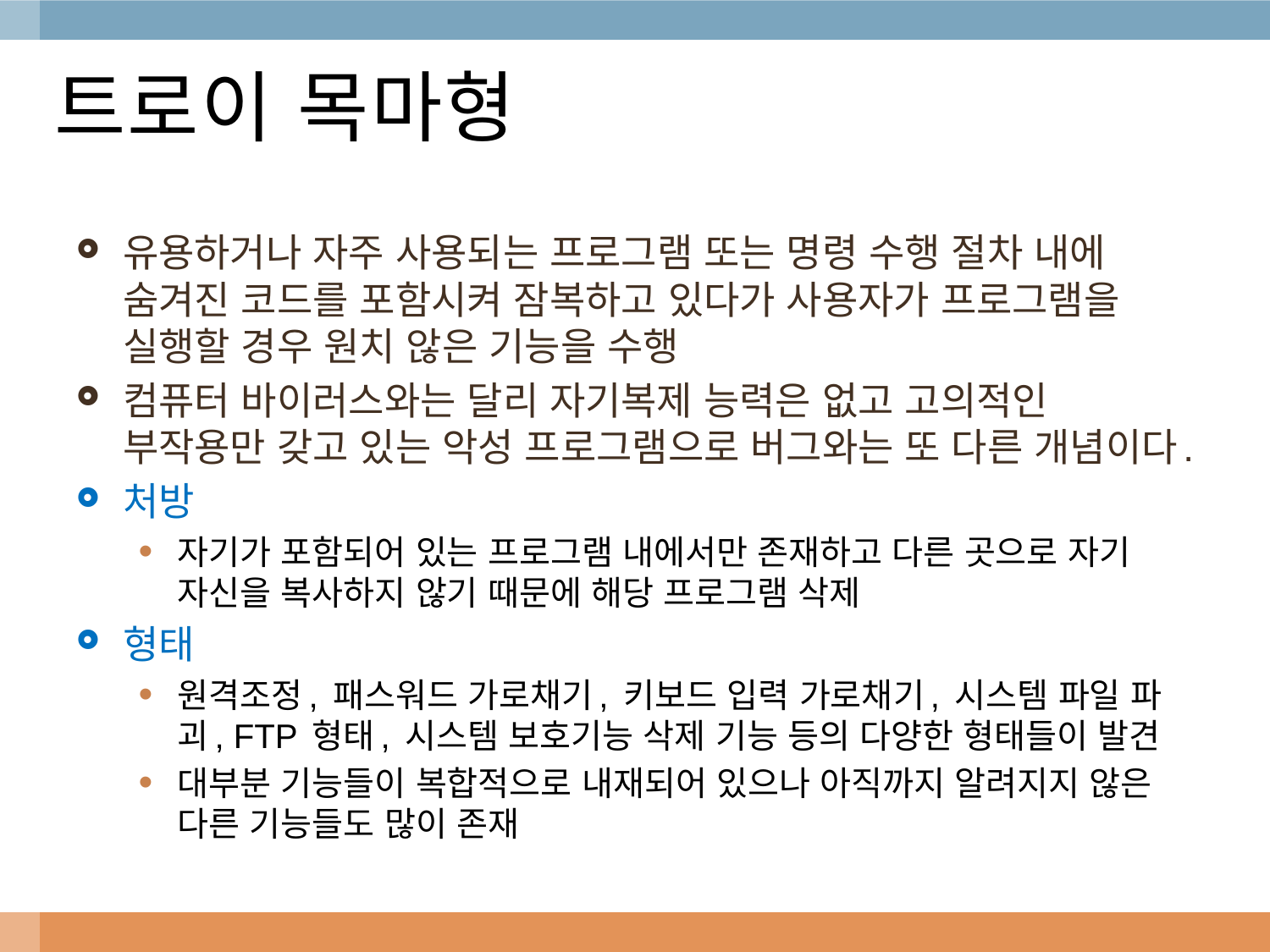

# 트로이 목마형
유용하거나 자주 사용되는 프로그램 또는 명령 수행 절차 내에 숨겨진 코드를 포함시켜 잠복하고 있다가 사용자가 프로그램을 실행할 경우 원치 않은 기능을 수행
컴퓨터 바이러스와는 달리 자기복제 능력은 없고 고의적인 부작용만 갖고 있는 악성 프로그램으로 버그와는 또 다른 개념이다.
처방
자기가 포함되어 있는 프로그램 내에서만 존재하고 다른 곳으로 자기 자신을 복사하지 않기 때문에 해당 프로그램 삭제
형태
원격조정, 패스워드 가로채기, 키보드 입력 가로채기, 시스템 파일 파괴, FTP 형태, 시스템 보호기능 삭제 기능 등의 다양한 형태들이 발견
대부분 기능들이 복합적으로 내재되어 있으나 아직까지 알려지지 않은 다른 기능들도 많이 존재